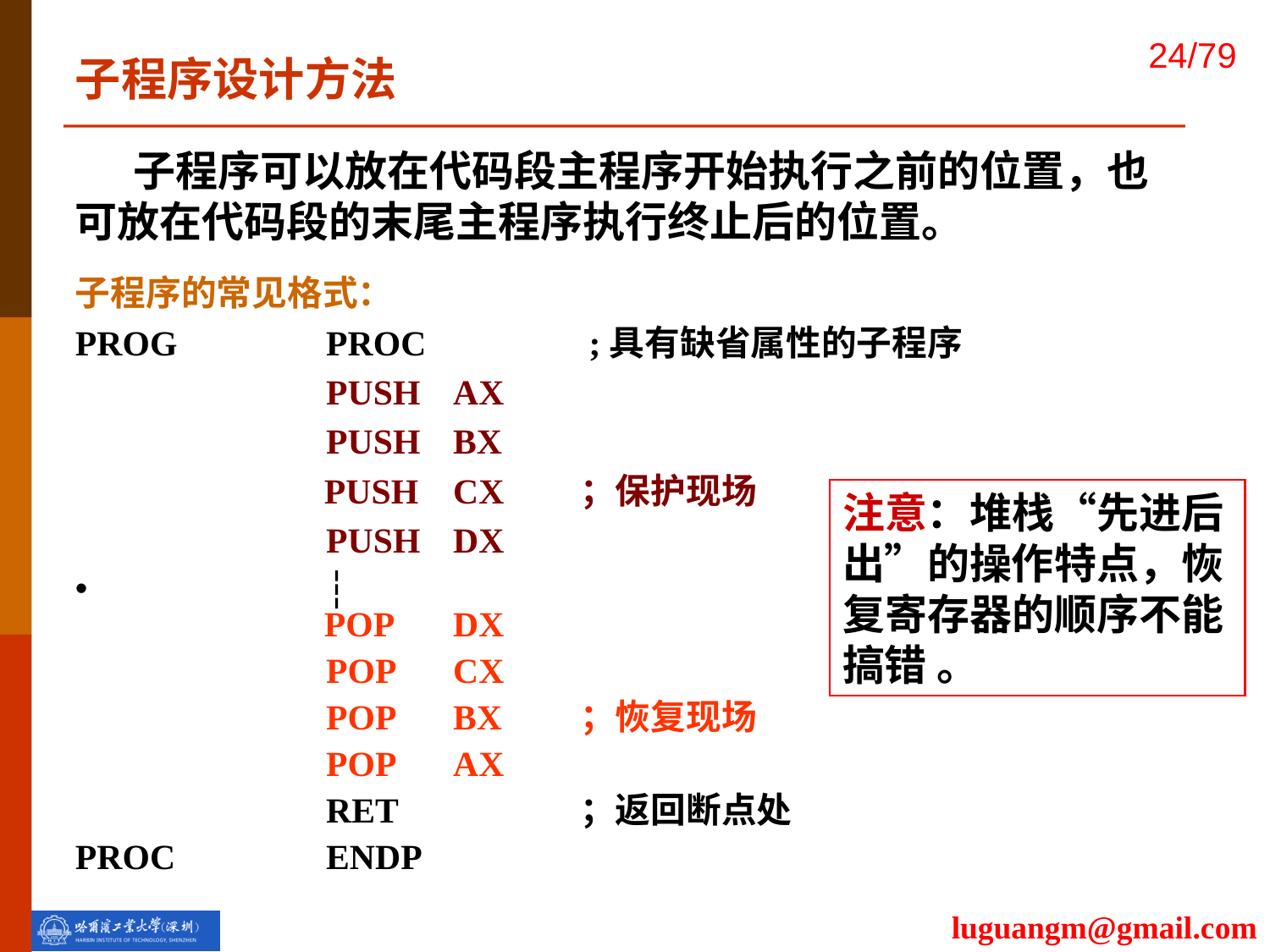

子程序设计方法
     子程序可以放在代码段主程序开始执行之前的位置，也可放在代码段的末尾主程序执行终止后的位置。
子程序的常见格式：
PROG    	PROC		 ;具有缺省属性的子程序
	PUSH	AX
	PUSH 	BX
                            PUSH	CX	；保护现场
	PUSH	DX
┆
                            POP	DX
	POP	CX
	POP	BX	；恢复现场
	POP	AX
	RET		；返回断点处
PROC	ENDP
注意：堆栈“先进后出”的操作特点，恢复寄存器的顺序不能搞错 。